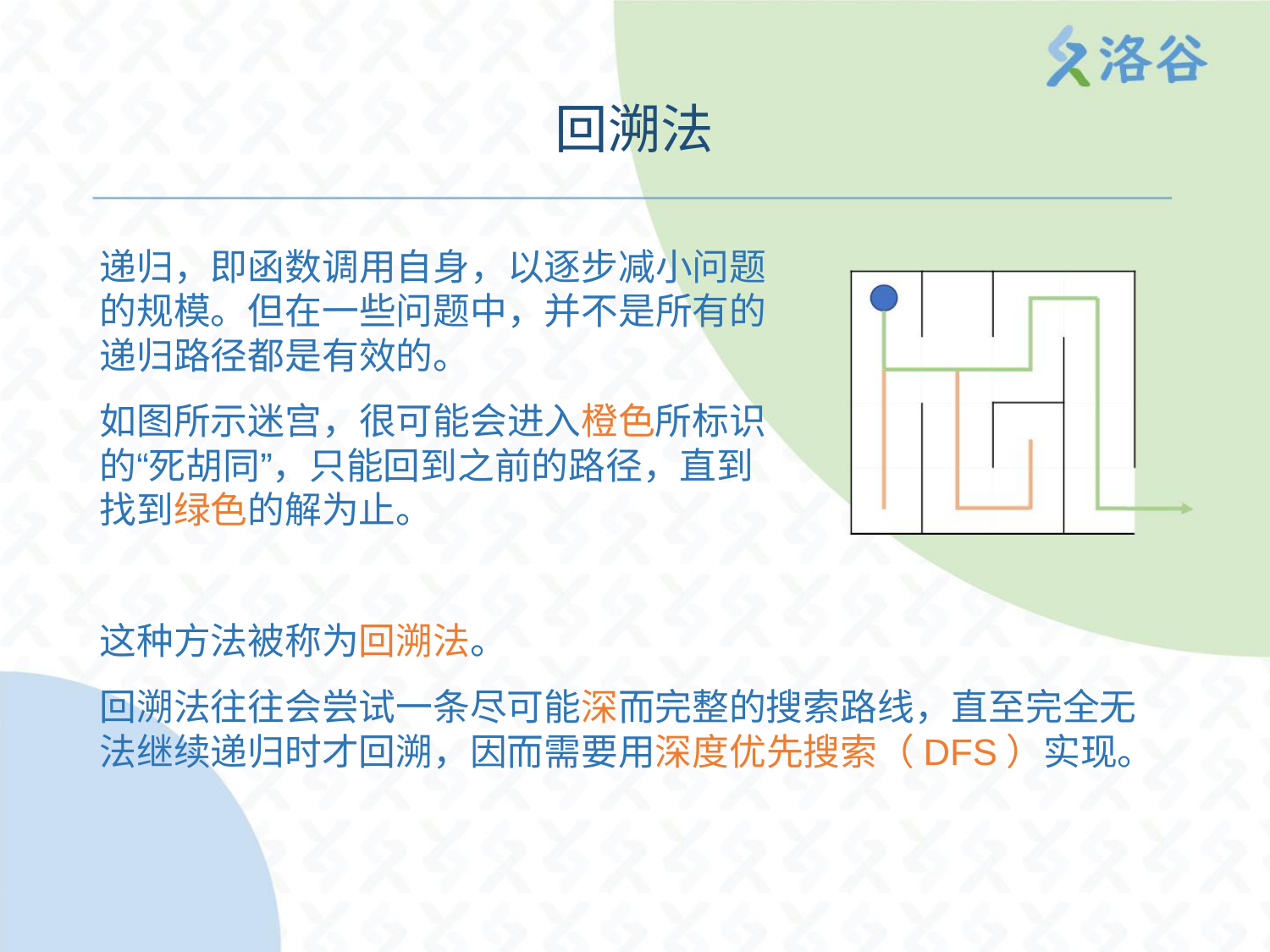

回溯法
递归，即函数调用自身，以逐步减小问题
的规模。但在一些问题中，并不是所有的
递归路径都是有效的。
如图所示迷宫，很可能会进入橙色所标识
的“死胡同”，只能回到之前的路径，直到
找到绿色的解为止。
这种方法被称为回溯法。
回溯法往往会尝试一条尽可能深而完整的搜索路线，直至完全无
法继续递归时才回溯，因而需要用深度优先搜索（DFS）实现。